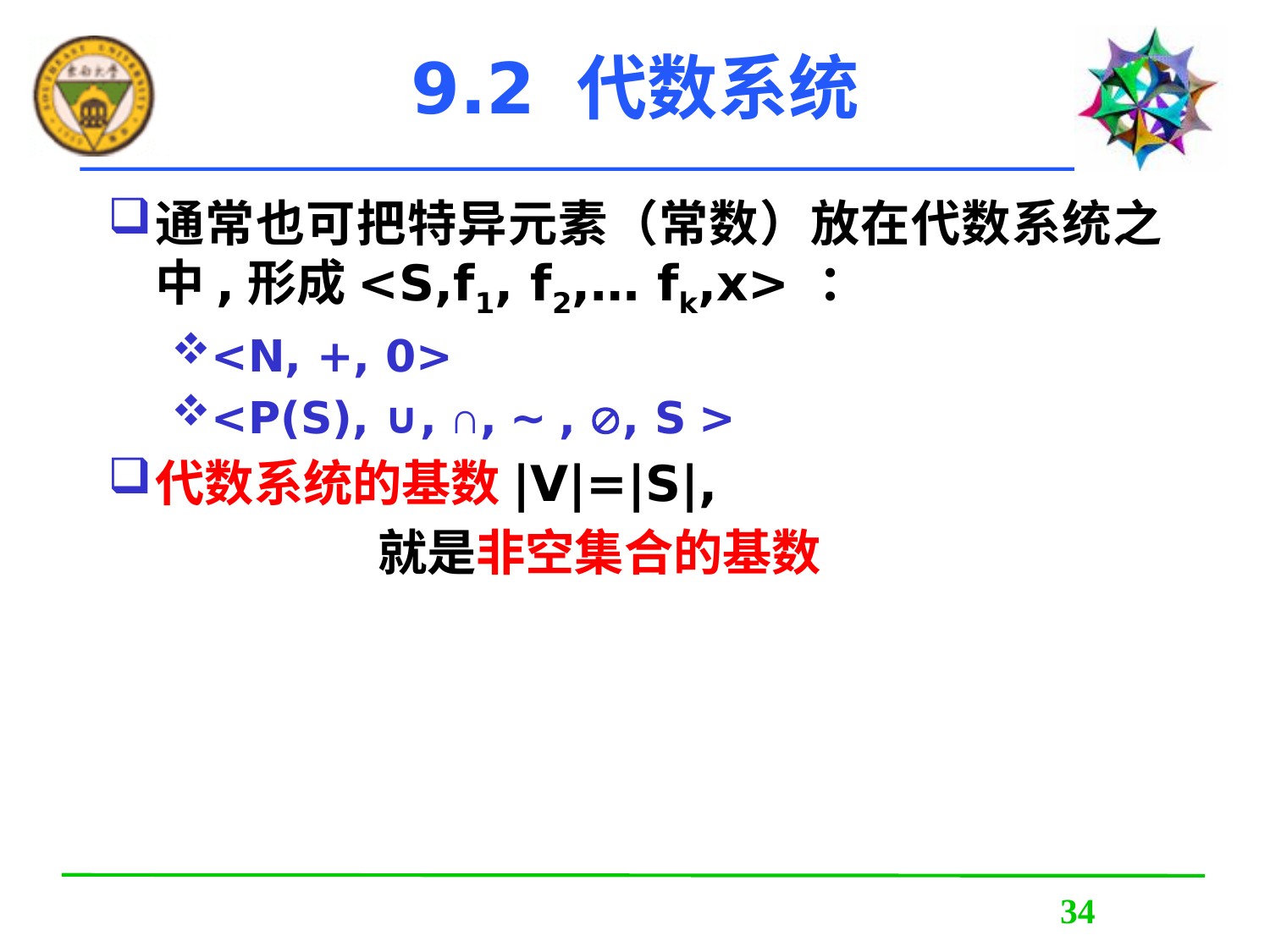

# 9.2 代数系统
通常也可把特异元素（常数）放在代数系统之中,形成<S,f1, f2,… fk,x> ：
<N, +, 0>
<P(S), ∪, ∩, ∼ , ∅, S >
代数系统的基数|V|=|S|,
                       就是非空集合的基数